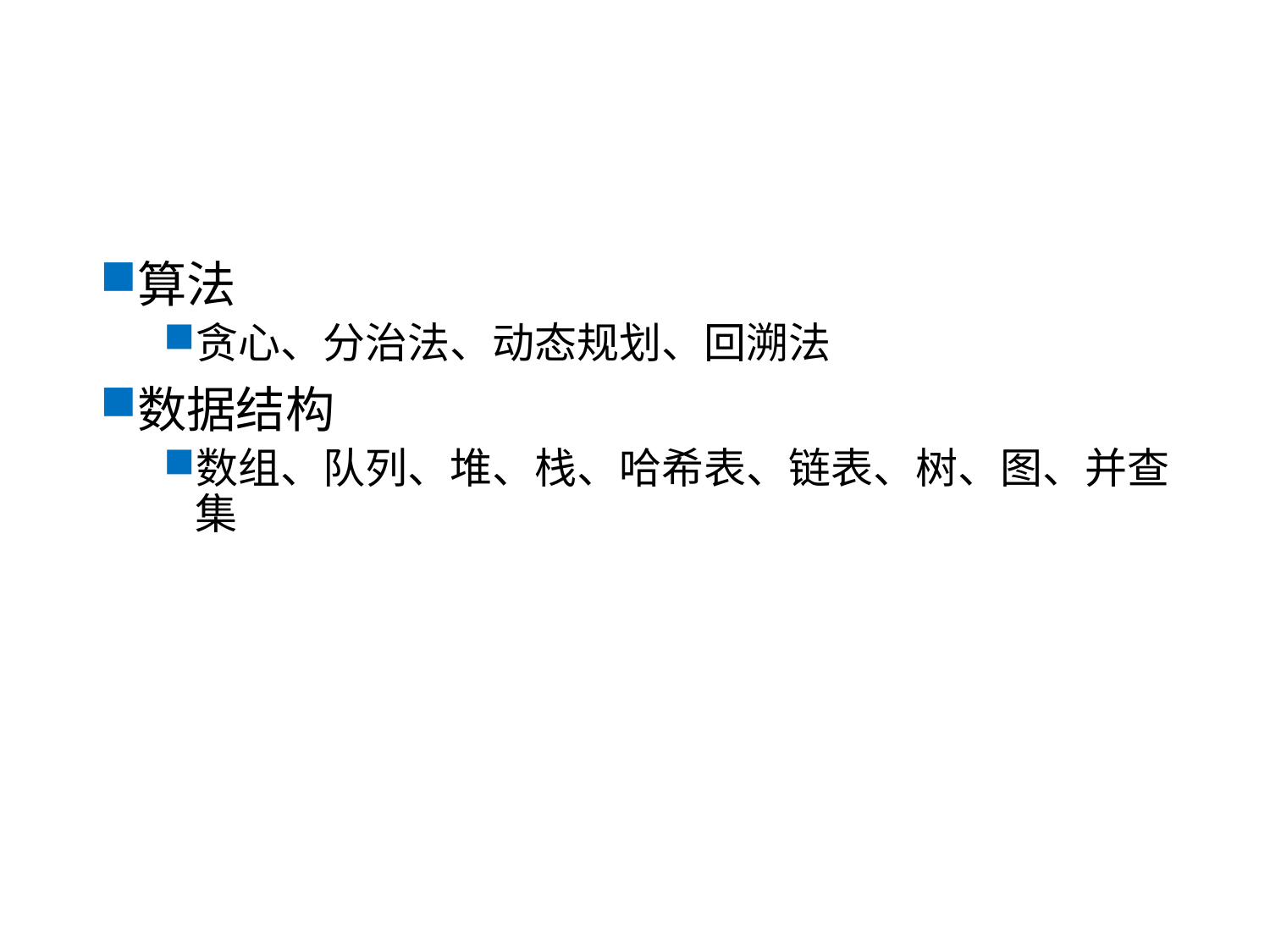

#
算法
贪心、分治法、动态规划、回溯法
数据结构
数组、队列、堆、栈、哈希表、链表、树、图、并查集